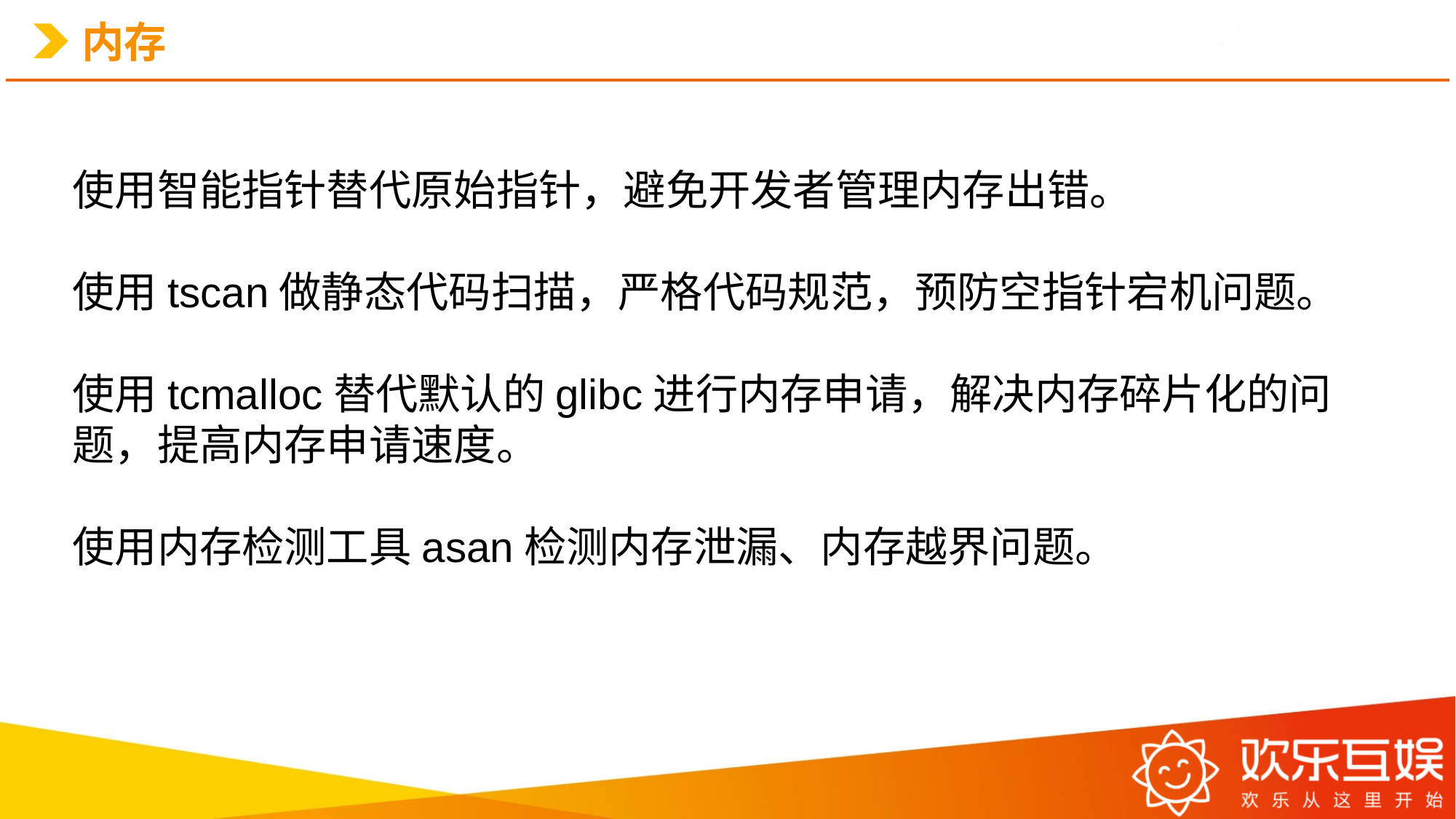

# 内存
使用智能指针替代原始指针，避免开发者管理内存出错。

使用tscan做静态代码扫描，严格代码规范，预防空指针宕机问题。

使用tcmalloc替代默认的glibc进行内存申请，解决内存碎片化的问题，提高内存申请速度。

使用内存检测工具asan检测内存泄漏、内存越界问题。